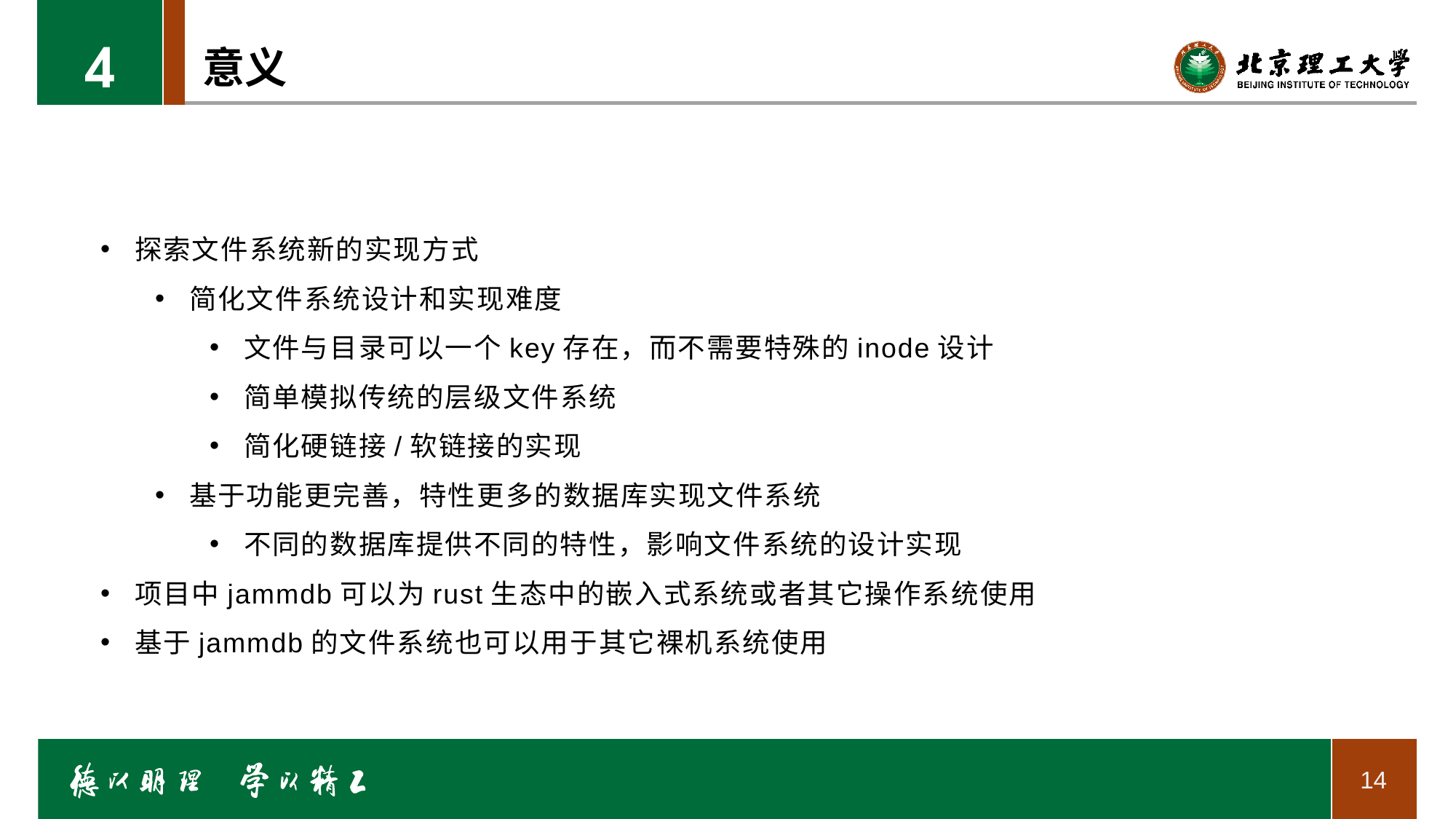

4
# 意义
探索文件系统新的实现方式
简化文件系统设计和实现难度
文件与目录可以一个key存在，而不需要特殊的inode设计
简单模拟传统的层级文件系统
简化硬链接/软链接的实现
基于功能更完善，特性更多的数据库实现文件系统
不同的数据库提供不同的特性，影响文件系统的设计实现
项目中jammdb可以为rust生态中的嵌入式系统或者其它操作系统使用
基于jammdb的文件系统也可以用于其它裸机系统使用